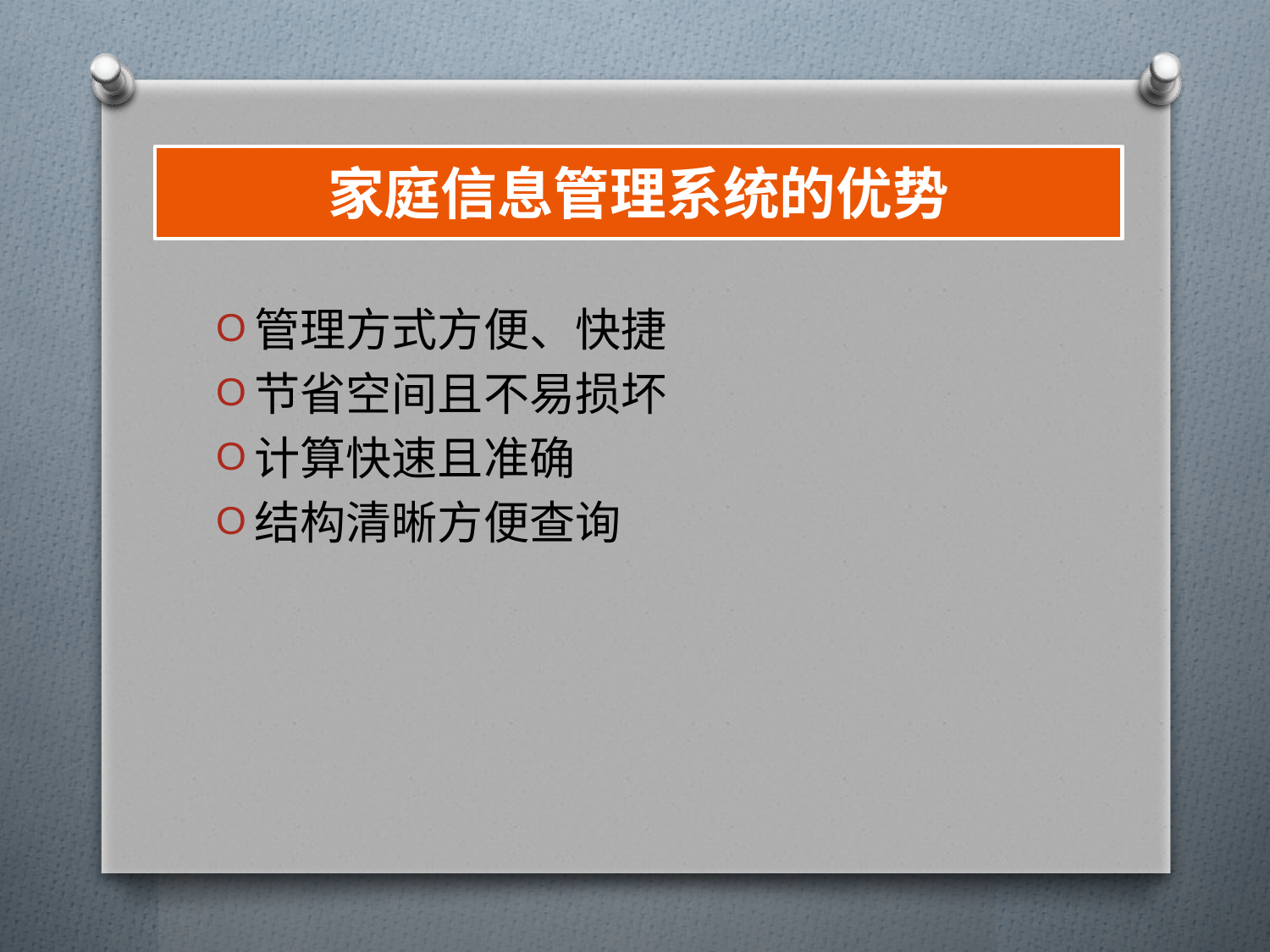

# 家庭信息管理系统的优势
管理方式方便、快捷
节省空间且不易损坏
计算快速且准确
结构清晰方便查询